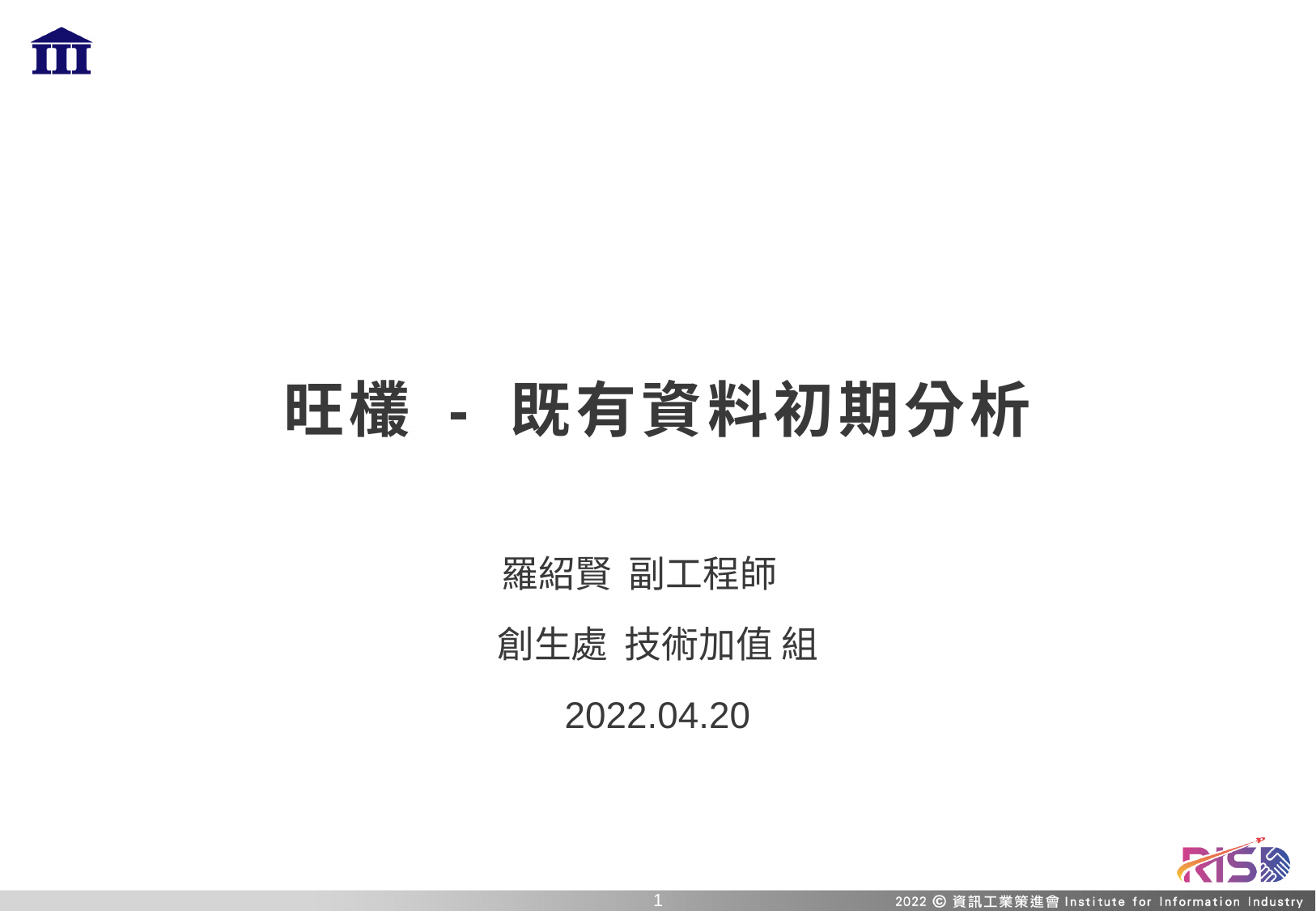

# 旺欉 - 既有資料初期分析
羅紹賢  副工程師
創生處  技術加值 組
2022.04.20
1